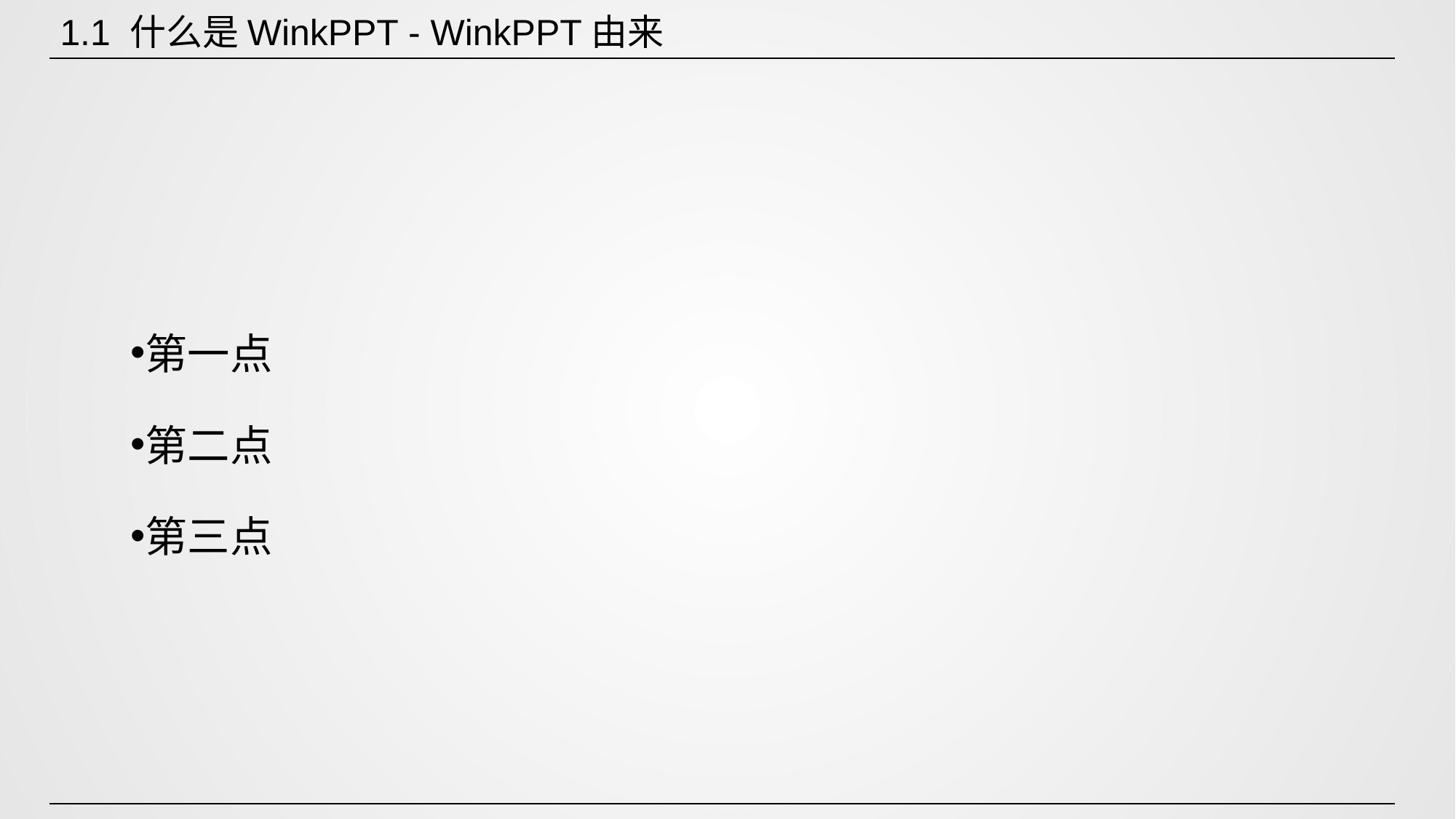

# 1.1 什么是WinkPPT - WinkPPT由来
第一点
第二点
第三点